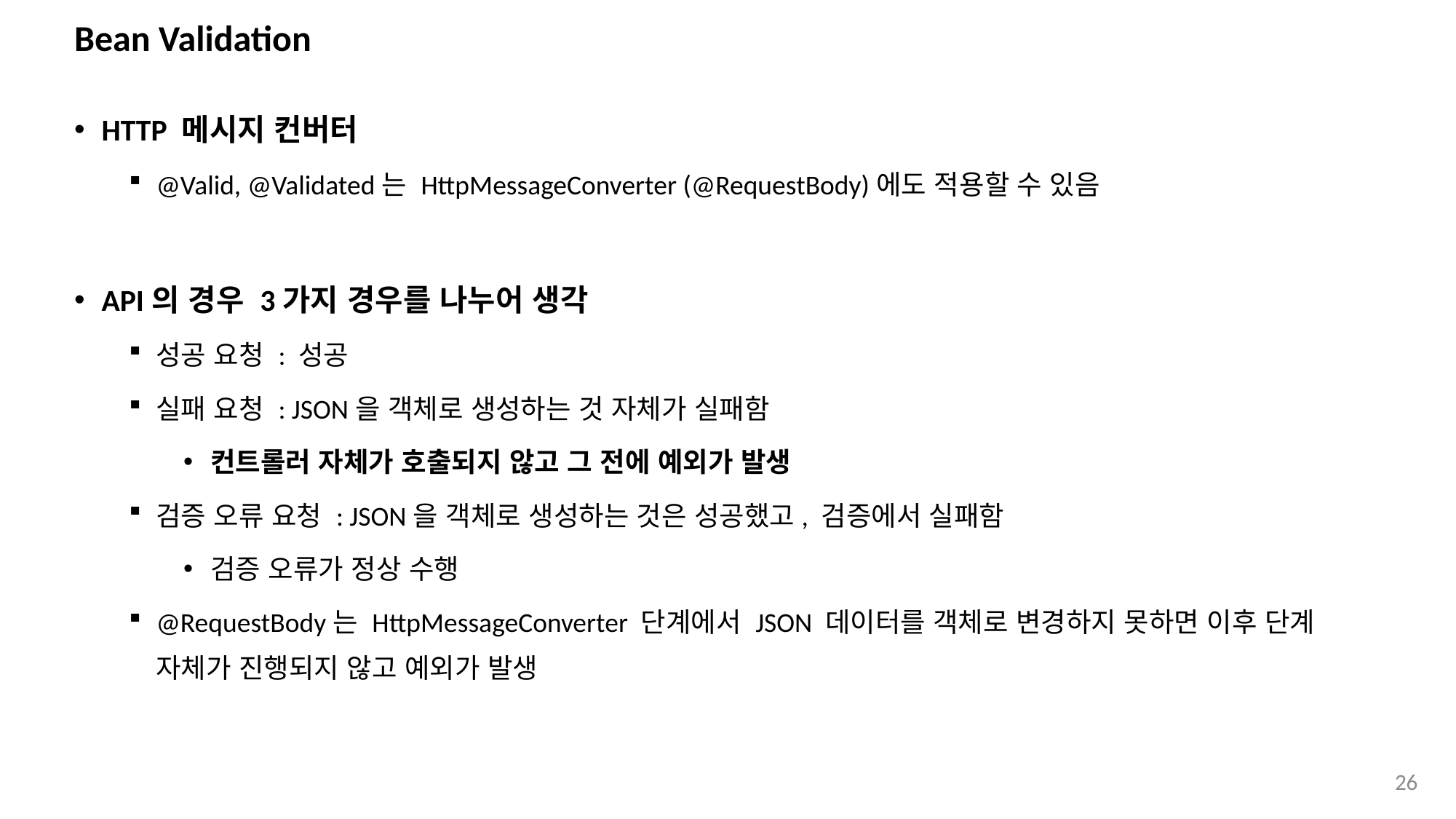

# Bean Validation
HTTP 메시지 컨버터
@Valid, @Validated는 HttpMessageConverter (@RequestBody)에도 적용할 수 있음

API의 경우 3가지 경우를 나누어 생각
성공 요청 : 성공
실패 요청 : JSON을 객체로 생성하는 것 자체가 실패함
컨트롤러 자체가 호출되지 않고 그 전에 예외가 발생
검증 오류 요청 : JSON을 객체로 생성하는 것은 성공했고, 검증에서 실패함
검증 오류가 정상 수행
@RequestBody는 HttpMessageConverter 단계에서 JSON 데이터를 객체로 변경하지 못하면 이후 단계 자체가 진행되지 않고 예외가 발생

26